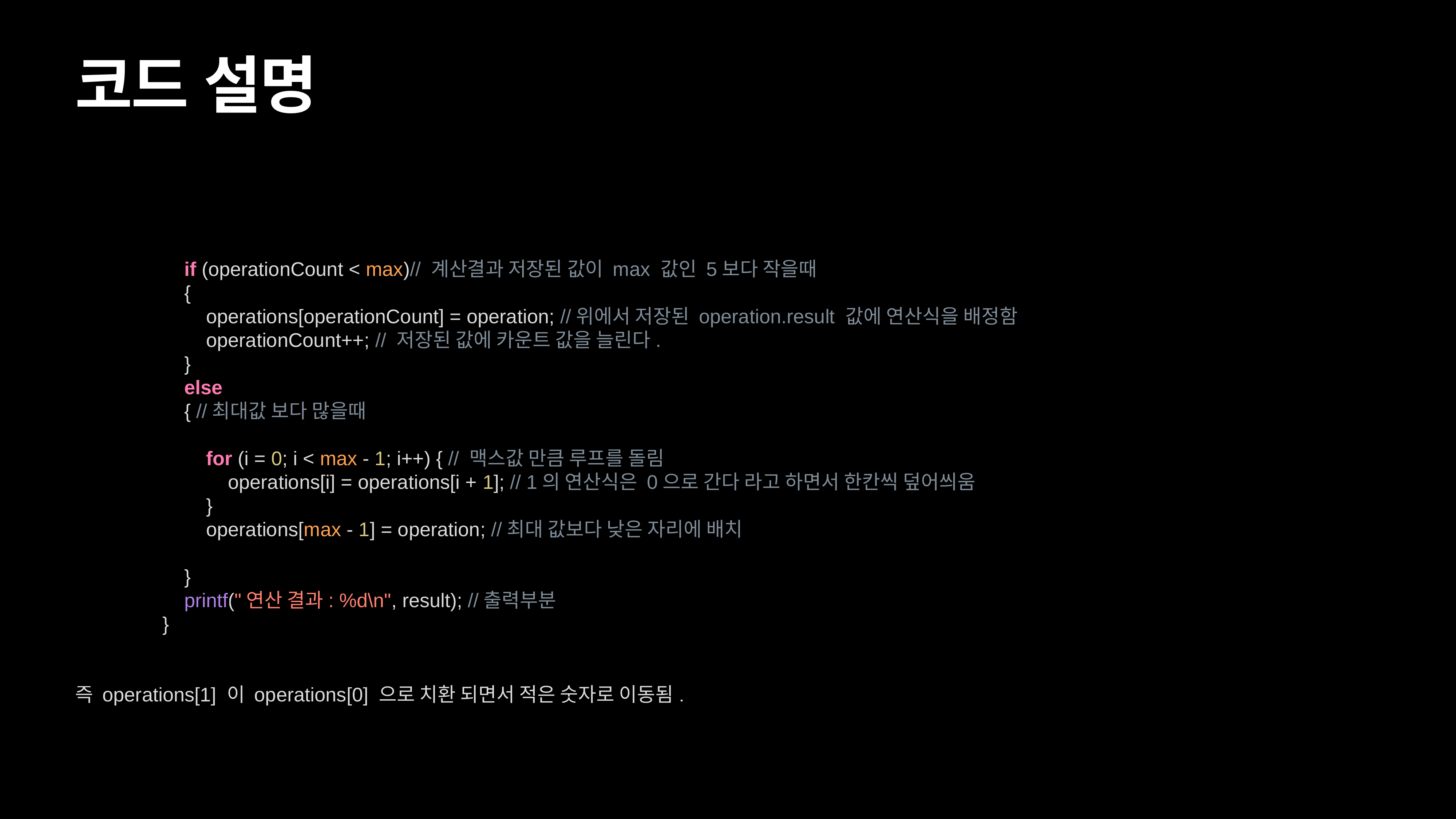

# 코드 설명
                    if (operationCount < max)// 계산결과 저장된 값이 max 값인 5보다 작을때
                    {
                        operations[operationCount] = operation; //위에서 저장된 operation.result 값에 연산식을 배정함
                        operationCount++; // 저장된 값에 카운트 값을 늘린다.
                    }
                    else
                    { //최대값 보다 많을때

                        for (i = 0; i < max - 1; i++) { // 맥스값 만큼 루프를 돌림
                            operations[i] = operations[i + 1]; // 1의 연산식은 0으로 간다 라고 하면서 한칸씩 덮어씌움
                        }
                        operations[max - 1] = operation; //최대 값보다 낮은 자리에 배치

                    }
                    printf("연산 결과: %d\n", result); //출력부분
                }

즉 operations[1] 이 operations[0] 으로 치환 되면서 적은 숫자로 이동됨.